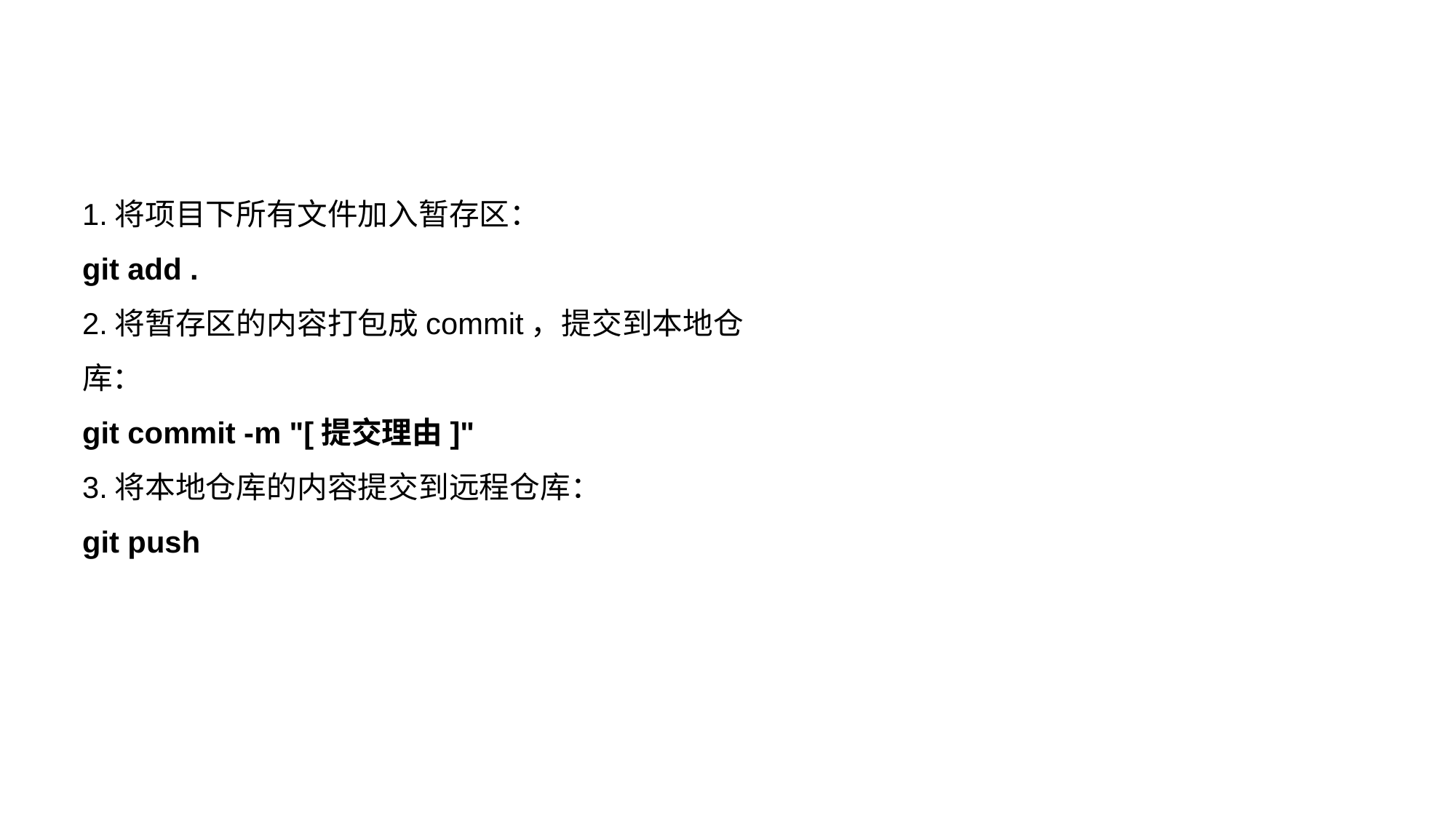

1.将项目下所有文件加入暂存区：
git add .
2.将暂存区的内容打包成commit，提交到本地仓库：
git commit -m "[提交理由]"
3.将本地仓库的内容提交到远程仓库：
git push